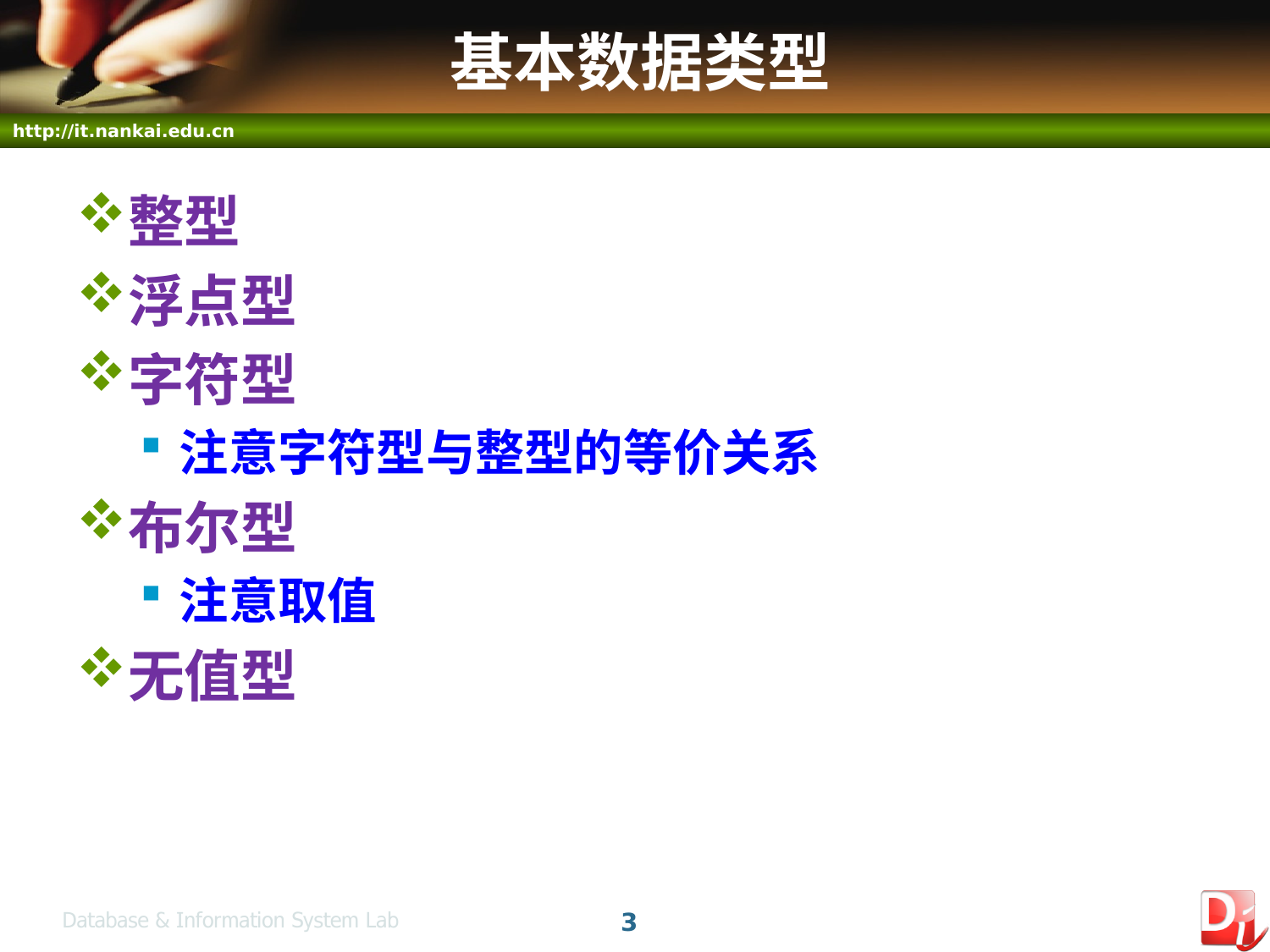

# 基本数据类型
整型
浮点型
字符型
注意字符型与整型的等价关系
布尔型
注意取值
无值型
3
Database & Information System Lab